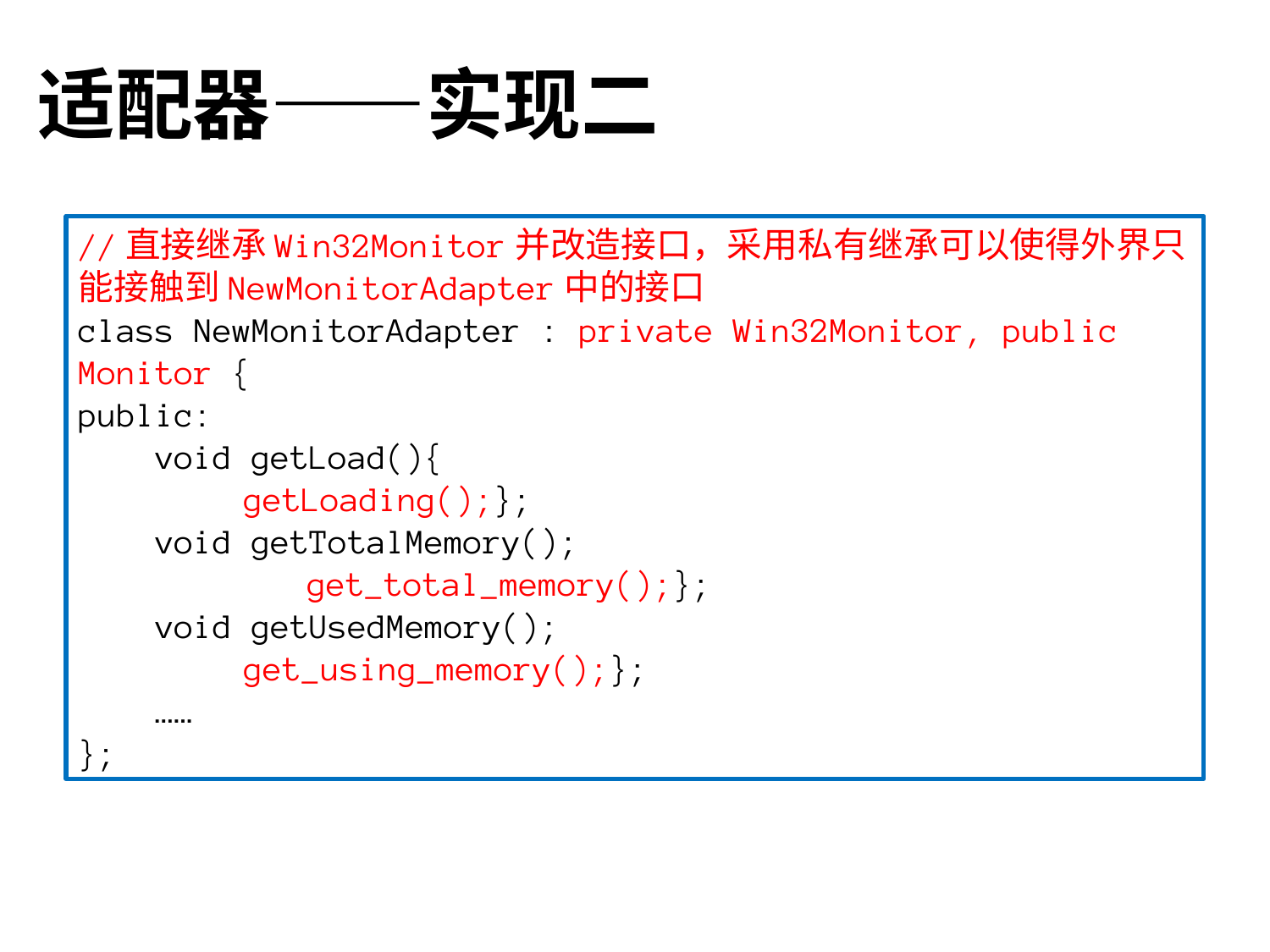

# 适配器——实现二
//直接继承Win32Monitor并改造接口，采用私有继承可以使得外界只能接触到NewMonitorAdapter中的接口
class NewMonitorAdapter : private Win32Monitor, public Monitor {
public:
    void getLoad(){
	  getLoading();};
    void getTotalMemory();
	  get_total_memory();};
    void getUsedMemory();
	  get_using_memory();};
    ……
};